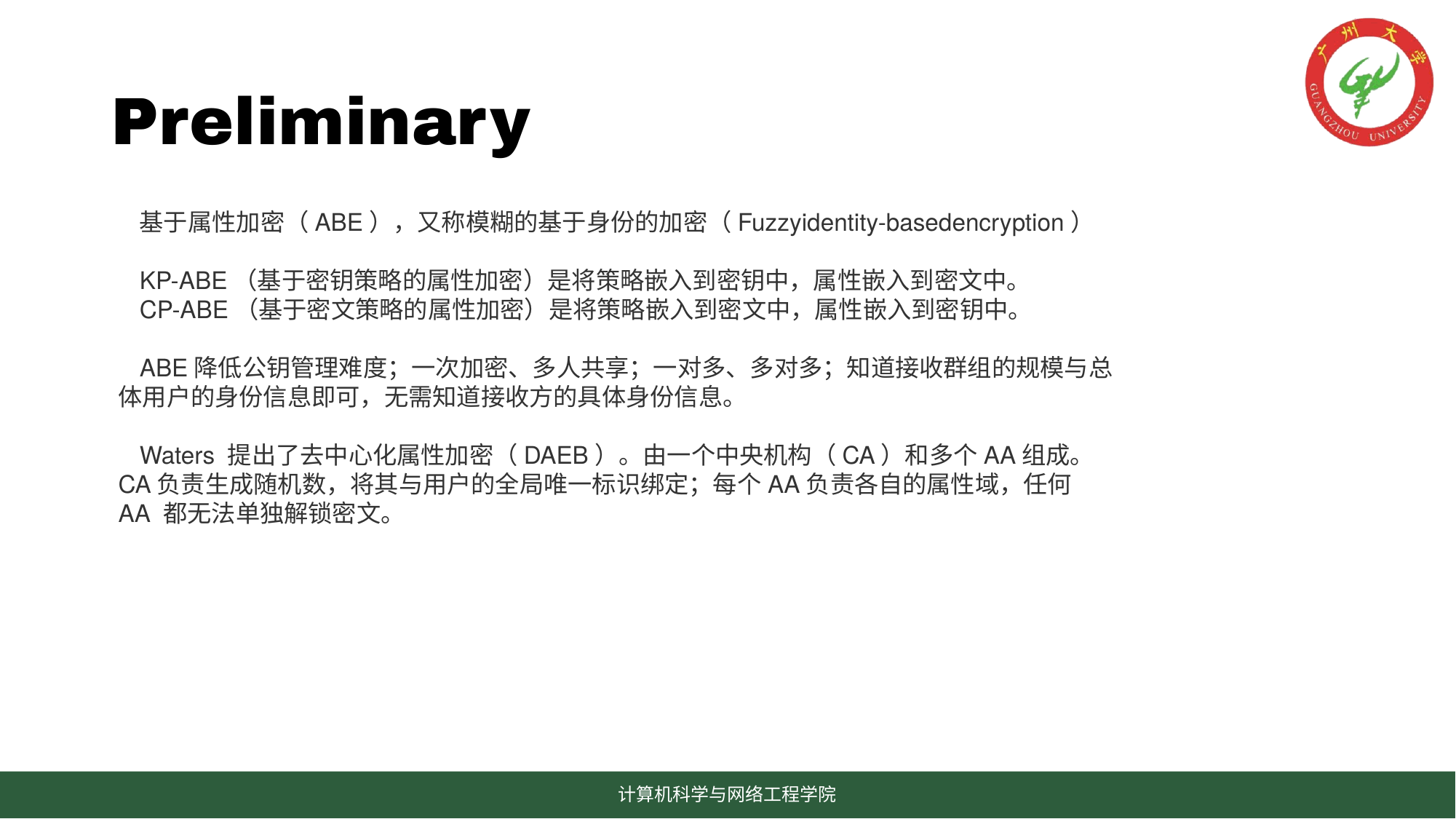

# Preliminary

基于属性加密（ABE），又称模糊的基于身份的加密（Fuzzyidentity-basedencryption）

KP-ABE（基于密钥策略的属性加密）是将策略嵌入到密钥中，属性嵌入到密文中。
CP-ABE（基于密文策略的属性加密）是将策略嵌入到密文中，属性嵌入到密钥中。

ABE降低公钥管理难度；一次加密、多人共享；一对多、多对多；知道接收群组的规模与总体用户的身份信息即可，无需知道接收方的具体身份信息。

Waters 提出了去中心化属性加密（DAEB）。由一个中央机构（CA）和多个AA组成。CA负责生成随机数，将其与用户的全局唯一标识绑定；每个AA负责各自的属性域，任何 AA 都无法单独解锁密文。

计算机科学与网络工程学院